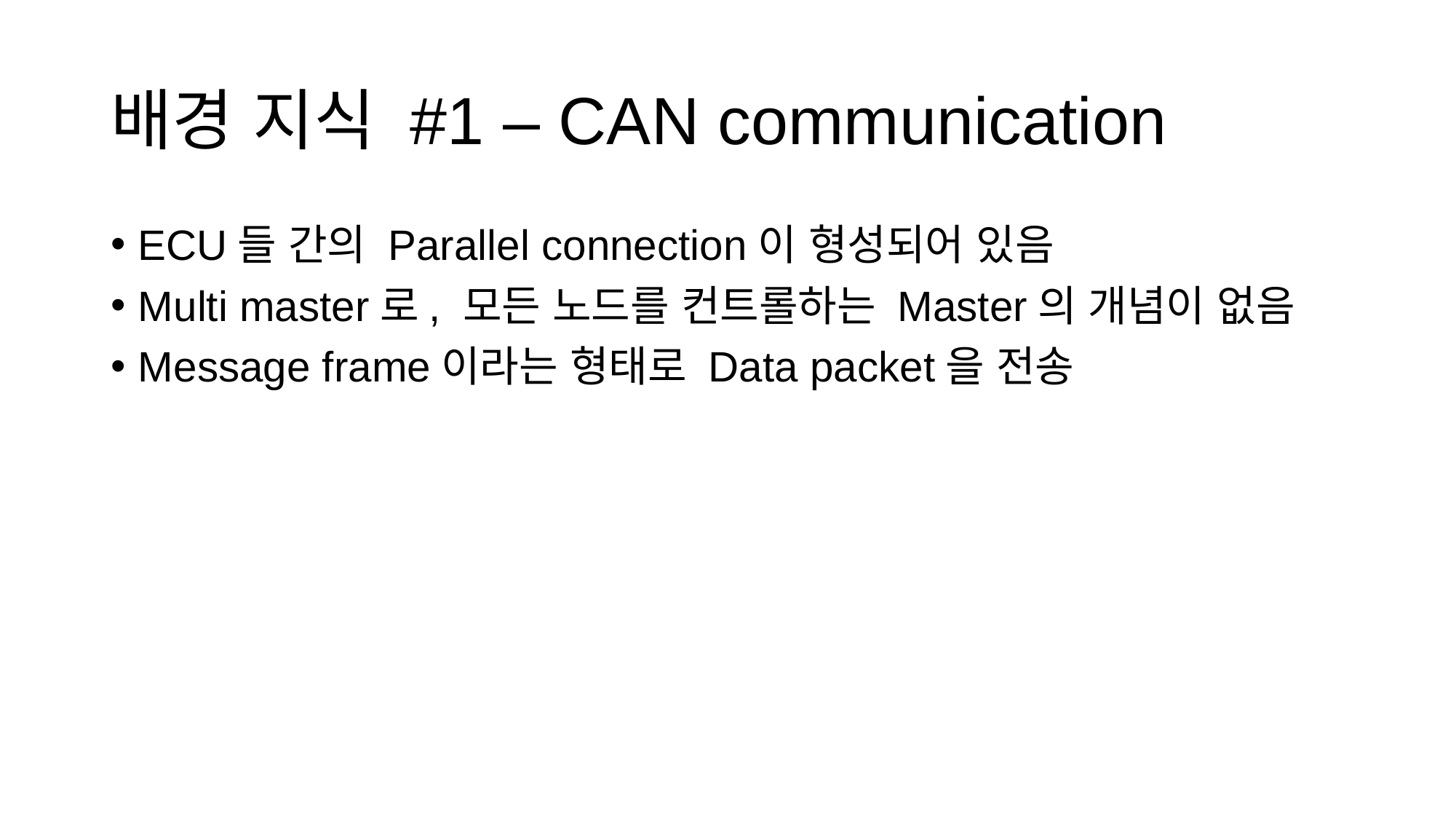

# 배경 지식 #1 – CAN communication
ECU들 간의 Parallel connection이 형성되어 있음
Multi master로, 모든 노드를 컨트롤하는 Master의 개념이 없음
Message frame이라는 형태로 Data packet을 전송